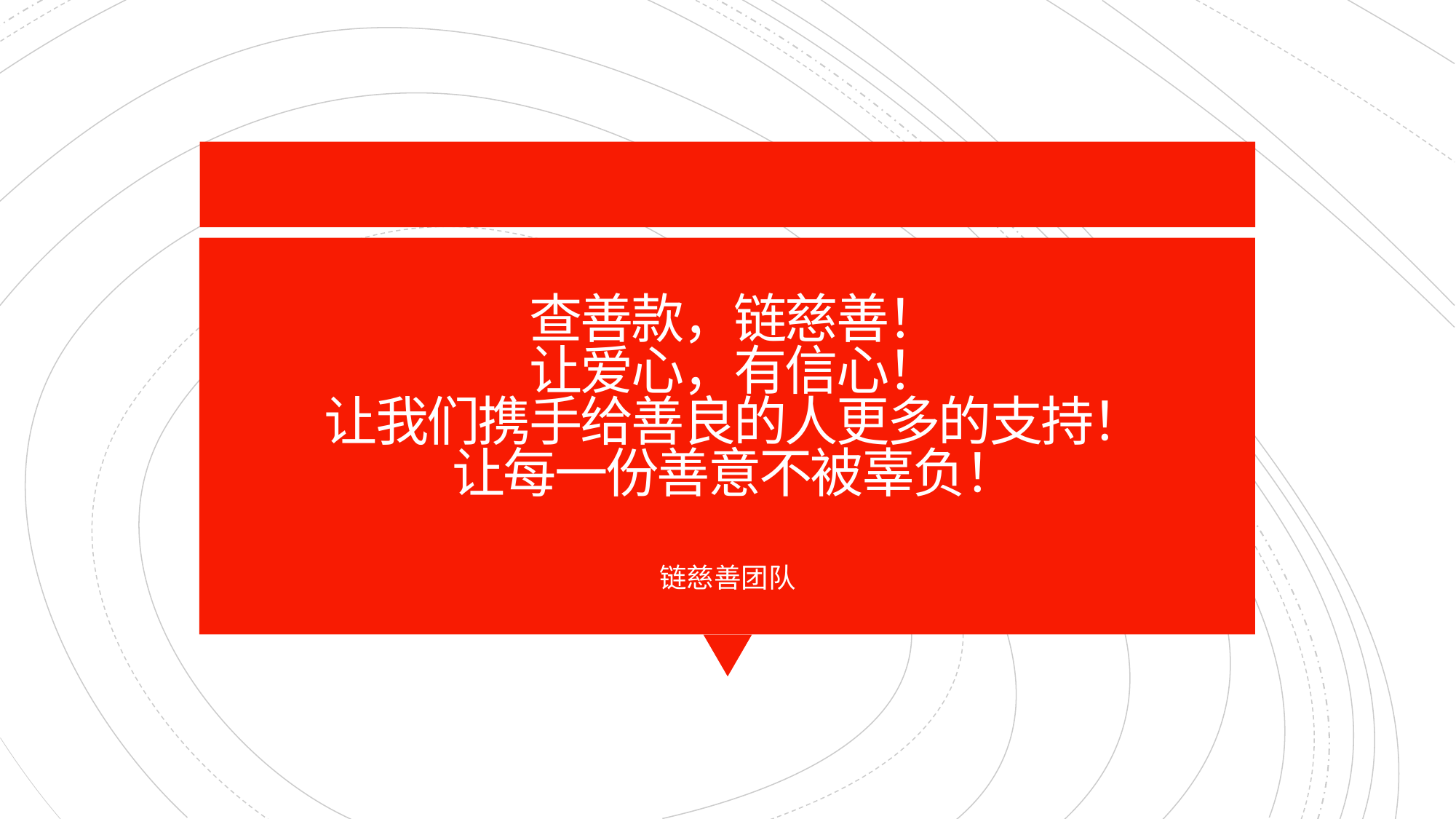

# 查善款，链慈善！ 让爱心，有信心！ 让我们携手给善良的人更多的支持！ 让每一份善意不被辜负！
链慈善团队